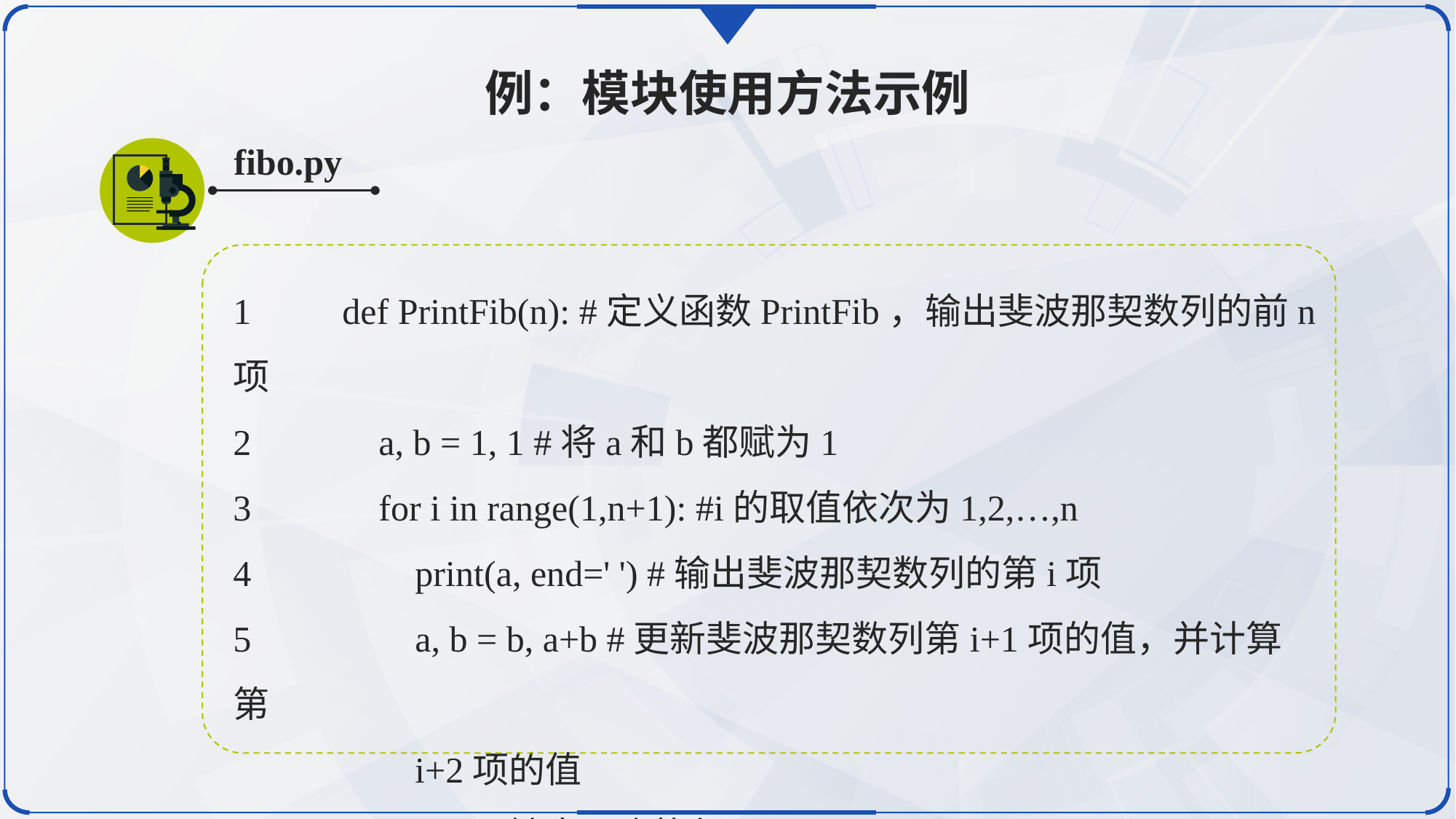

例：模块使用方法示例
fibo.py

1	def PrintFib(n): #定义函数PrintFib，输出斐波那契数列的前n项
2	    a, b = 1, 1 #将a和b都赋为1
3	    for i in range(1,n+1): #i的取值依次为1,2,…,n
4	        print(a, end=' ') #输出斐波那契数列的第i项
5	        a, b = b, a+b #更新斐波那契数列第i+1项的值，并计算第
                    i+2项的值
6	    print() #输出一个换行